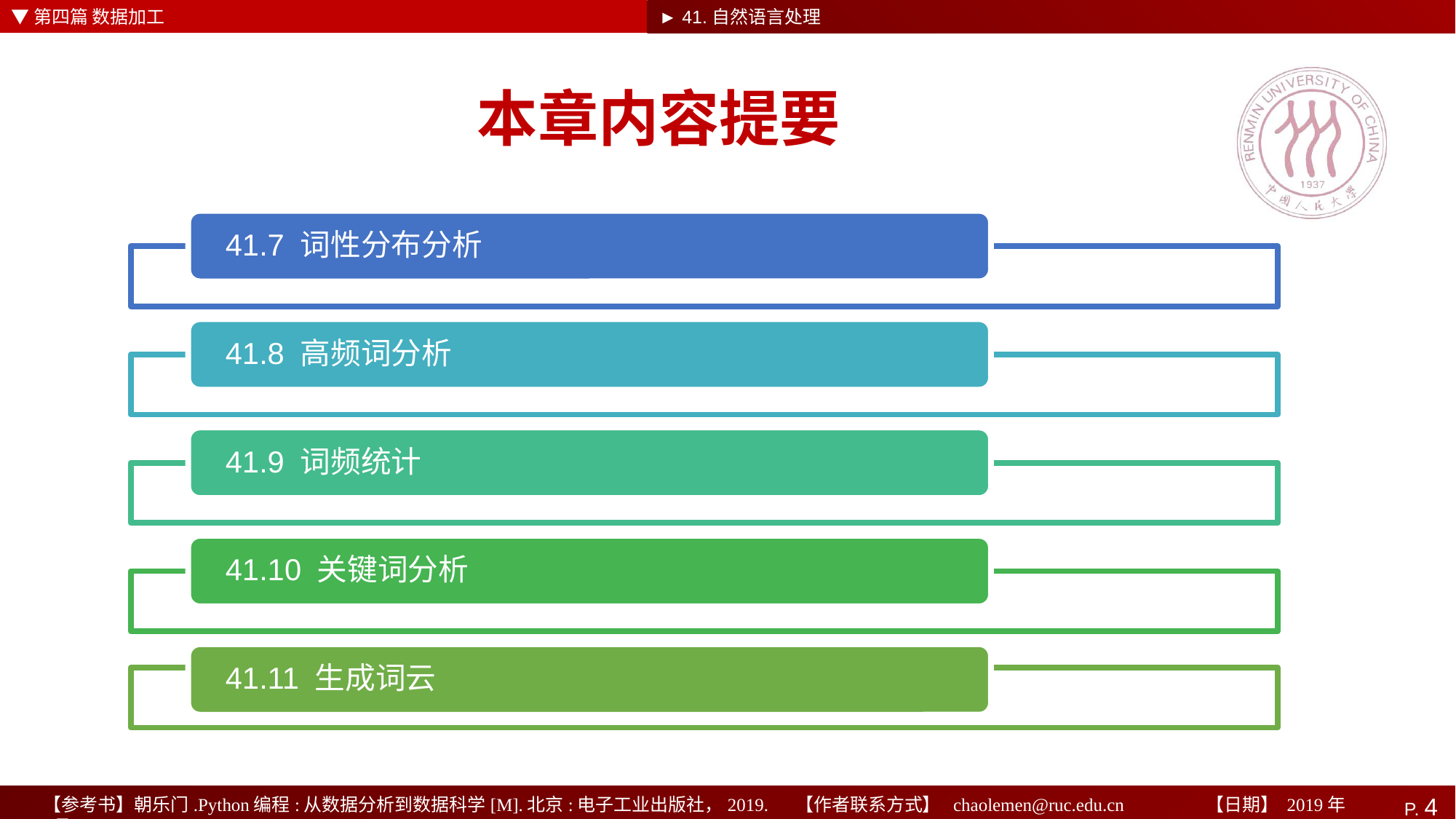

▼第四篇 数据加工
► 41.自然语言处理
# 本章内容提要
41.7 词性分布分析
41.8 高频词分析
41.9 词频统计
41.10 关键词分析
41.11 生成词云